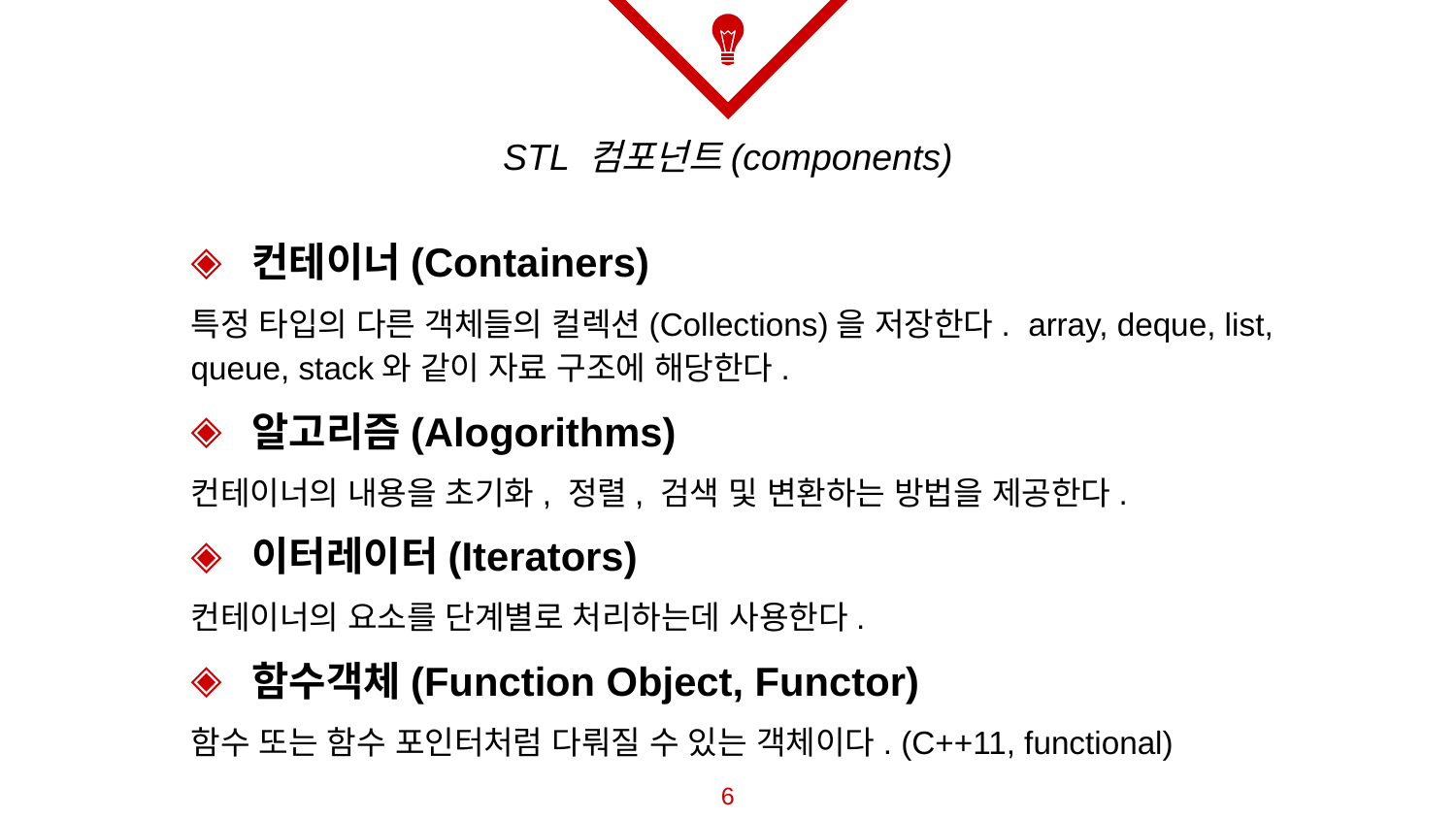

# STL 컴포넌트(components)
컨테이너(Containers)
특정 타입의 다른 객체들의 컬렉션(Collections)을 저장한다.  array, deque, list, queue, stack와 같이 자료 구조에 해당한다.
알고리즘(Alogorithms)
컨테이너의 내용을 초기화, 정렬, 검색 및 변환하는 방법을 제공한다.
이터레이터(Iterators)
컨테이너의 요소를 단계별로 처리하는데 사용한다.
함수객체(Function Object, Functor)
함수 또는 함수 포인터처럼 다뤄질 수 있는 객체이다. (C++11, functional)

6